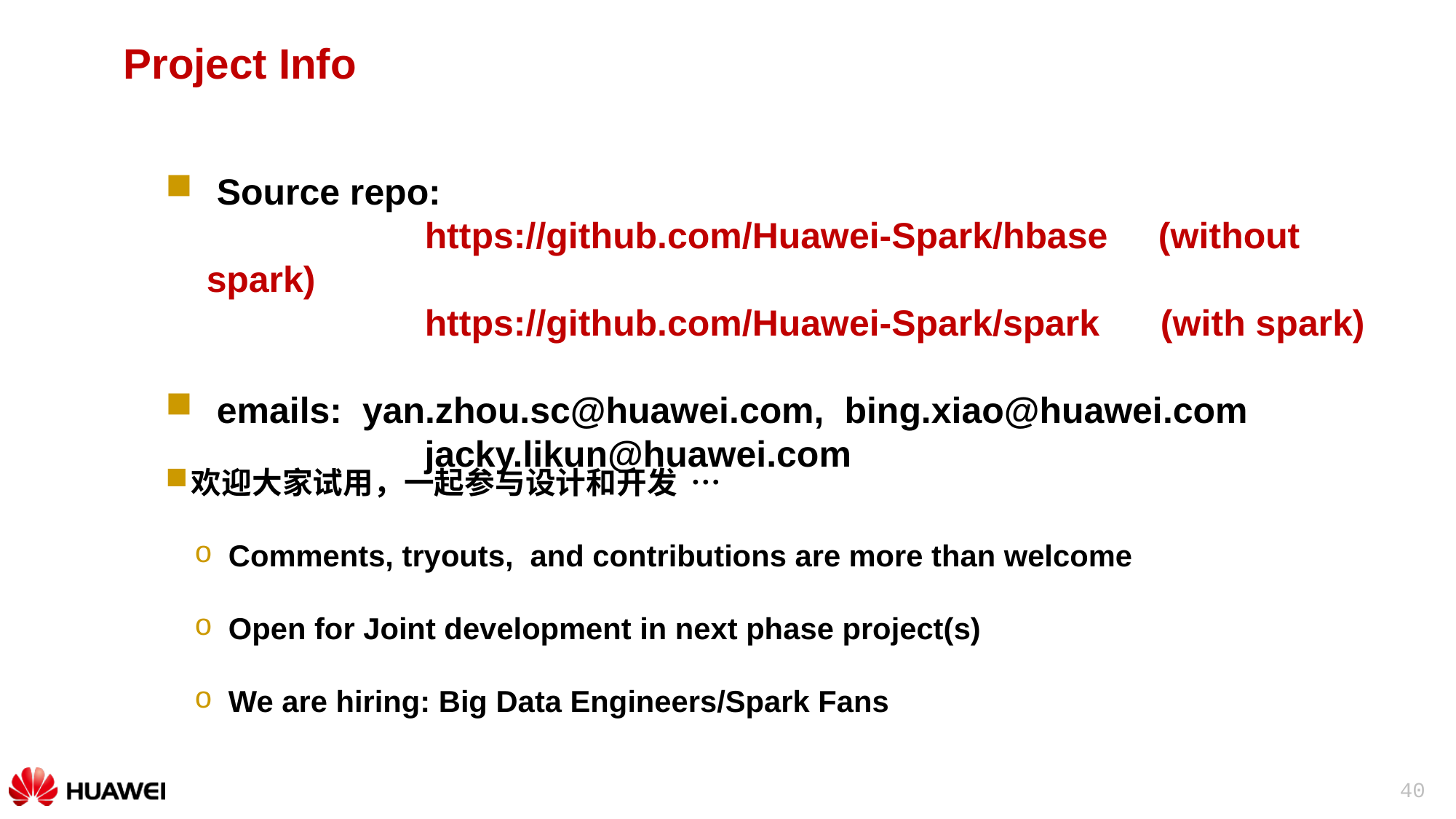

Project Info

 Source repo:
			https://github.com/Huawei-Spark/hbase     (without spark)
			https://github.com/Huawei-Spark/spark      (with spark)

 emails:  yan.zhou.sc@huawei.com,  bing.xiao@huawei.com
		    jacky.likun@huawei.com
欢迎大家试用，一起参与设计和开发  …

 Comments, tryouts,  and contributions are more than welcome

 Open for Joint development in next phase project(s)

 We are hiring: Big Data Engineers/Spark Fans